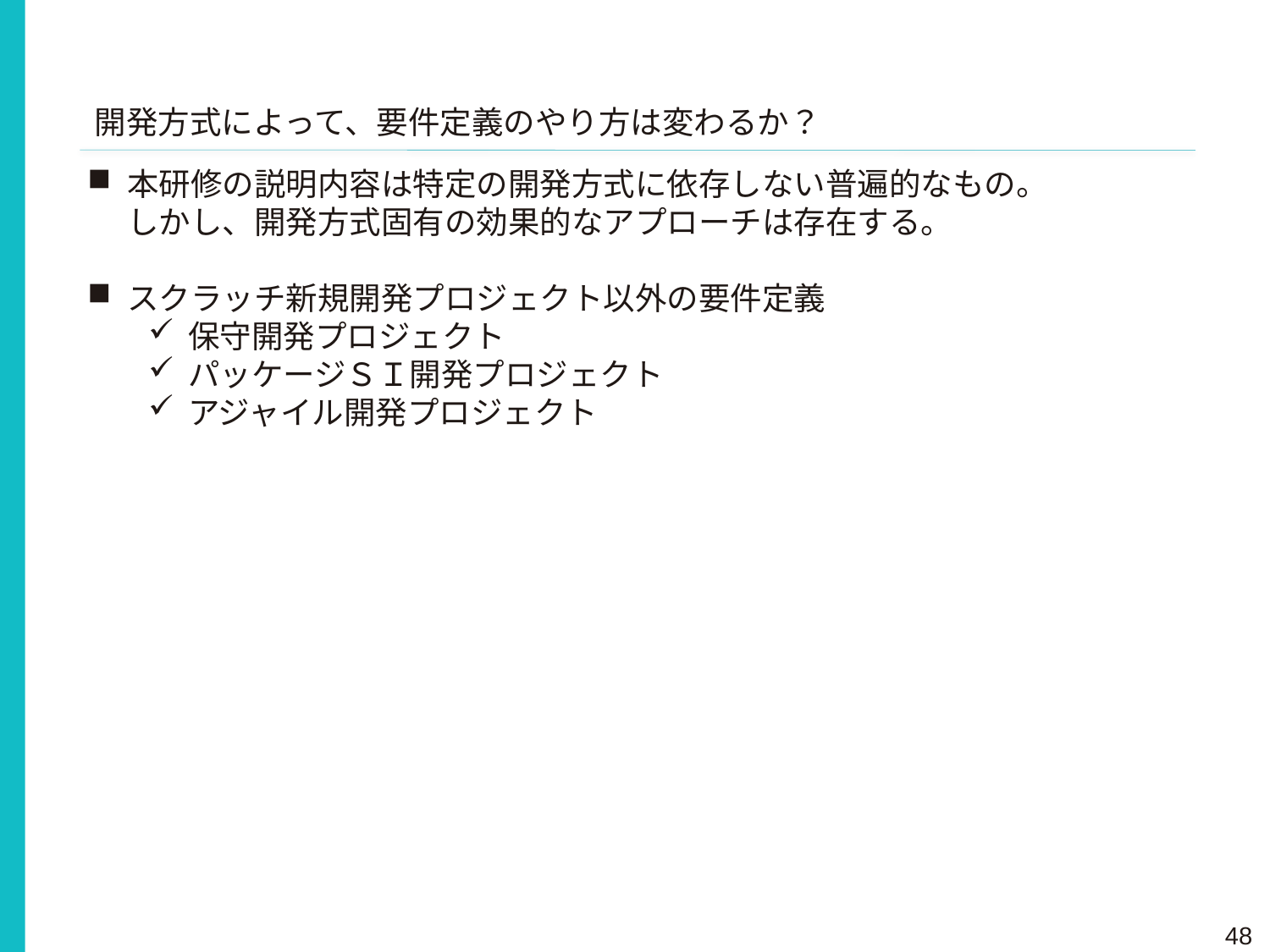

開発方式によって、要件定義のやり方は変わるか？
本研修の説明内容は特定の開発方式に依存しない普遍的なもの。
しかし、開発方式固有の効果的なアプローチは存在する。

スクラッチ新規開発プロジェクト以外の要件定義
保守開発プロジェクト
パッケージＳＩ開発プロジェクト
アジャイル開発プロジェクト
48